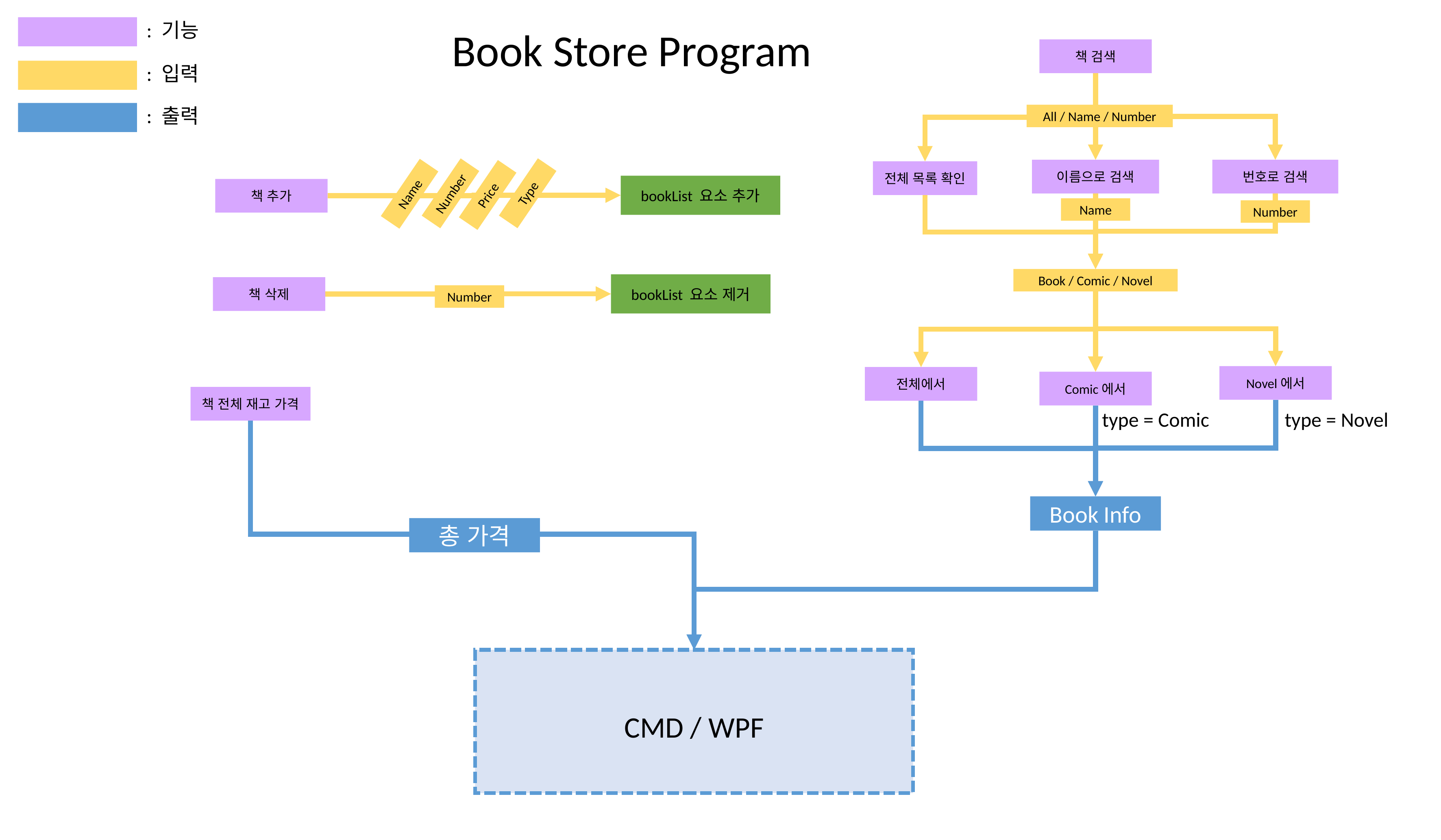

: 기능

: 입력

: 출력

Book Store Program
책 검색
All / Name / Number
이름으로 검색
번호로 검색
전체 목록 확인
bookList 요소 추가
책 추가
Type
Number
Name
Price
Name
Number
Book / Comic / Novel
bookList 요소 제거
책 삭제
Number
Novel에서
전체에서
Comic에서
책 전체 재고 가격
type = Comic
type = Novel
Book Info
총 가격

CMD / WPF